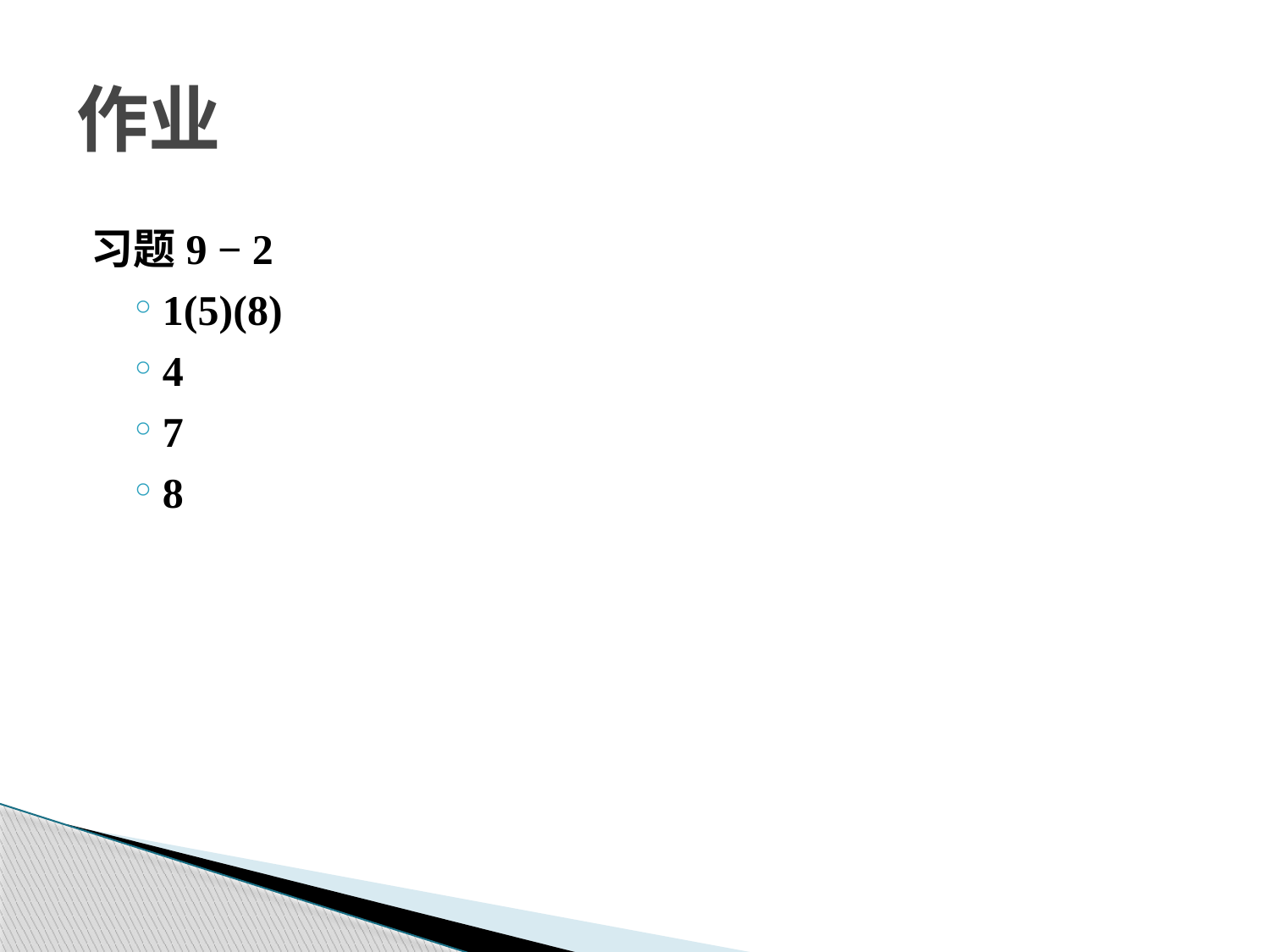

# 作业
习题9 − 2
1(5)(8)
4
7
8